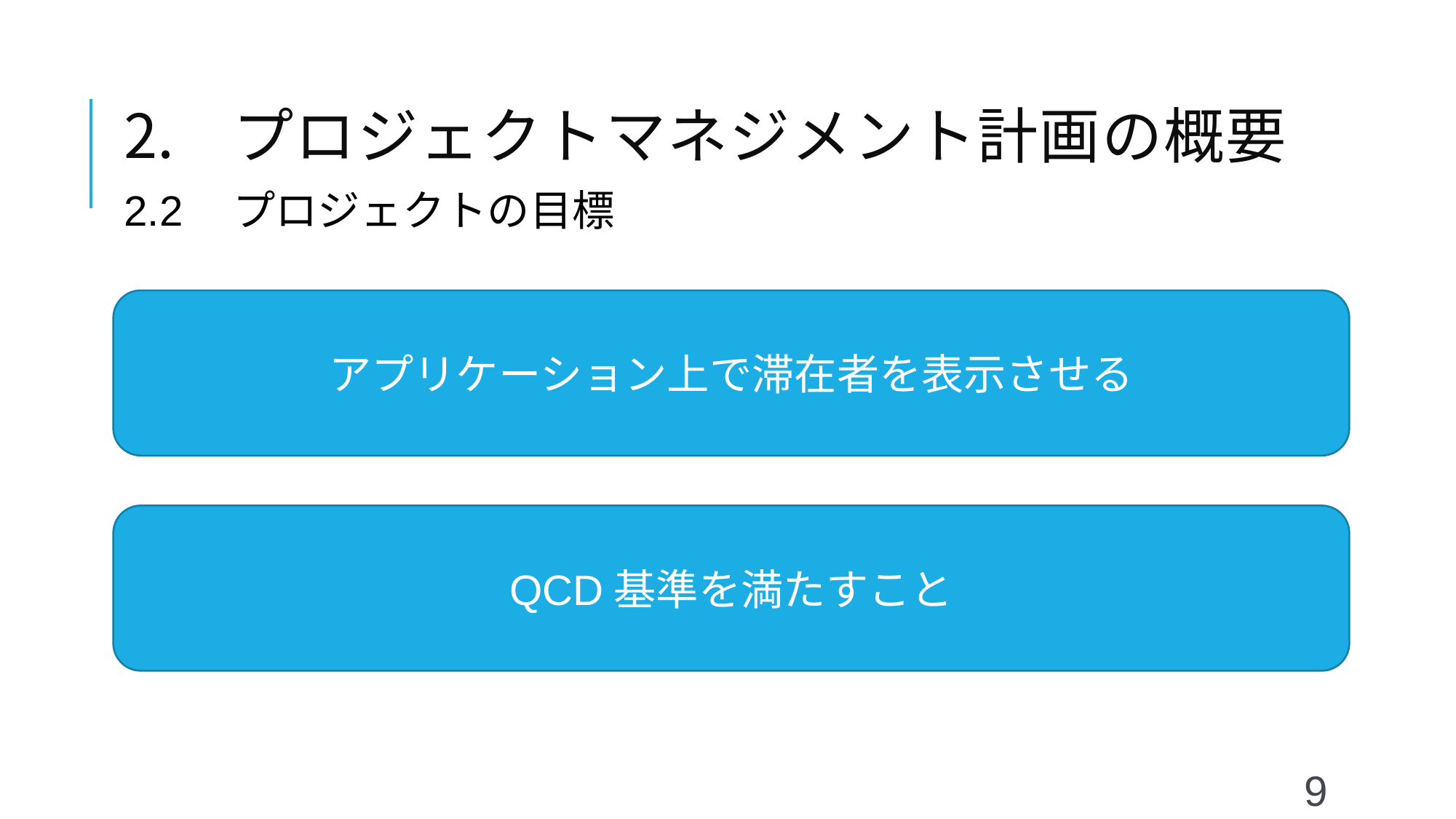

プロジェクトマネジメント計画の概要
2.2	プロジェクトの目標
アプリケーション上で滞在者を表示させる
QCD基準を満たすこと
9